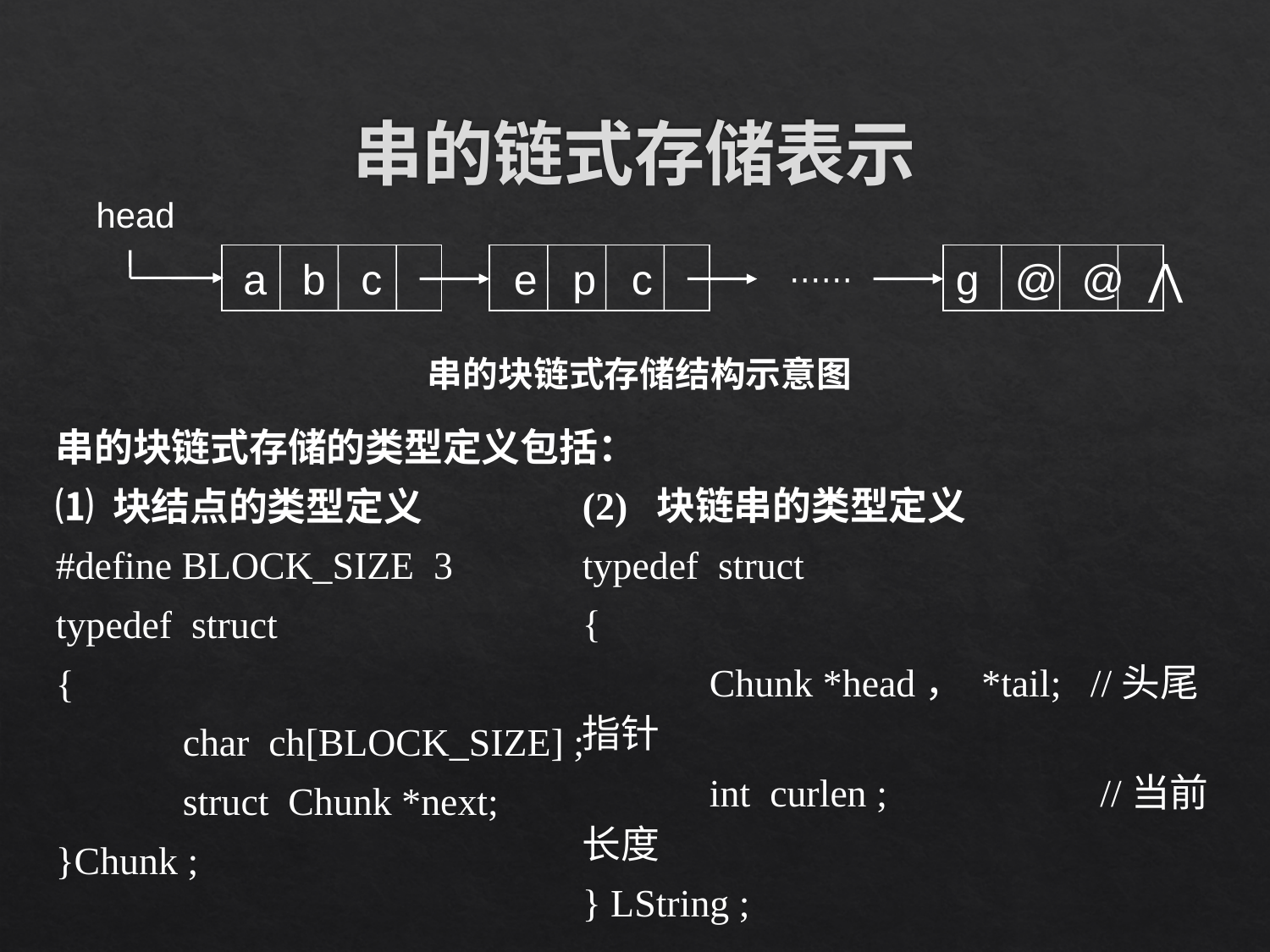

# 串的链式存储表示
head

 a   b   c

 e   p   c

⋯⋯
g   @  @  ⋀

串的块链式存储结构示意图
串的块链式存储的类型定义包括：
⑴ 块结点的类型定义
#define BLOCK_SIZE  3
typedef  struct
{
	char  ch[BLOCK_SIZE] ;
	struct  Chunk *next;
}Chunk ;
(2)  块链串的类型定义
typedef  struct
{
	Chunk *head， *tail; 	//头尾指针
	int  curlen ;		 //当前长度
} LString ;